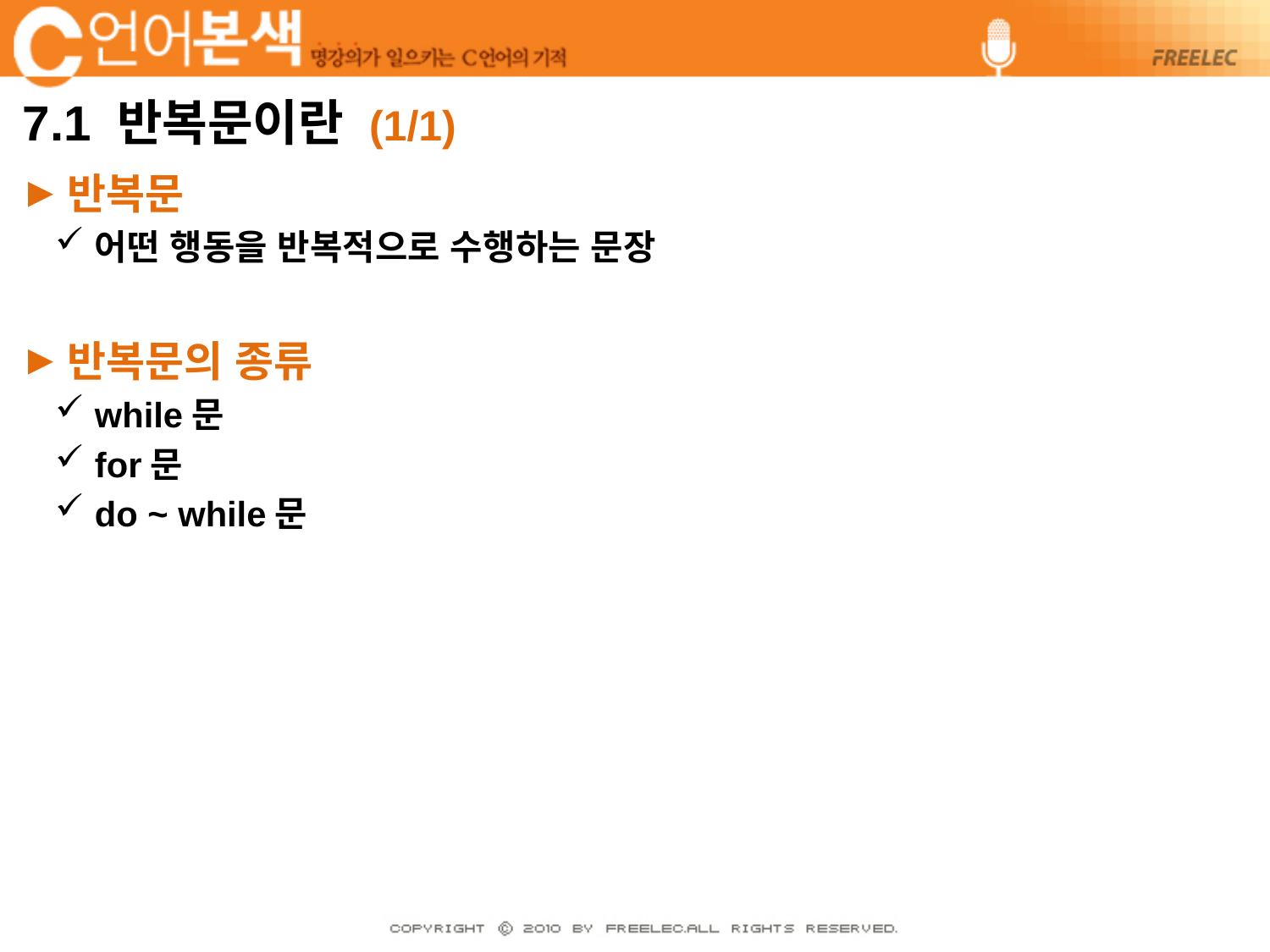

# 7.1 반복문이란 (1/1)
반복문
어떤 행동을 반복적으로 수행하는 문장

반복문의 종류
while문
for문
do ~ while문